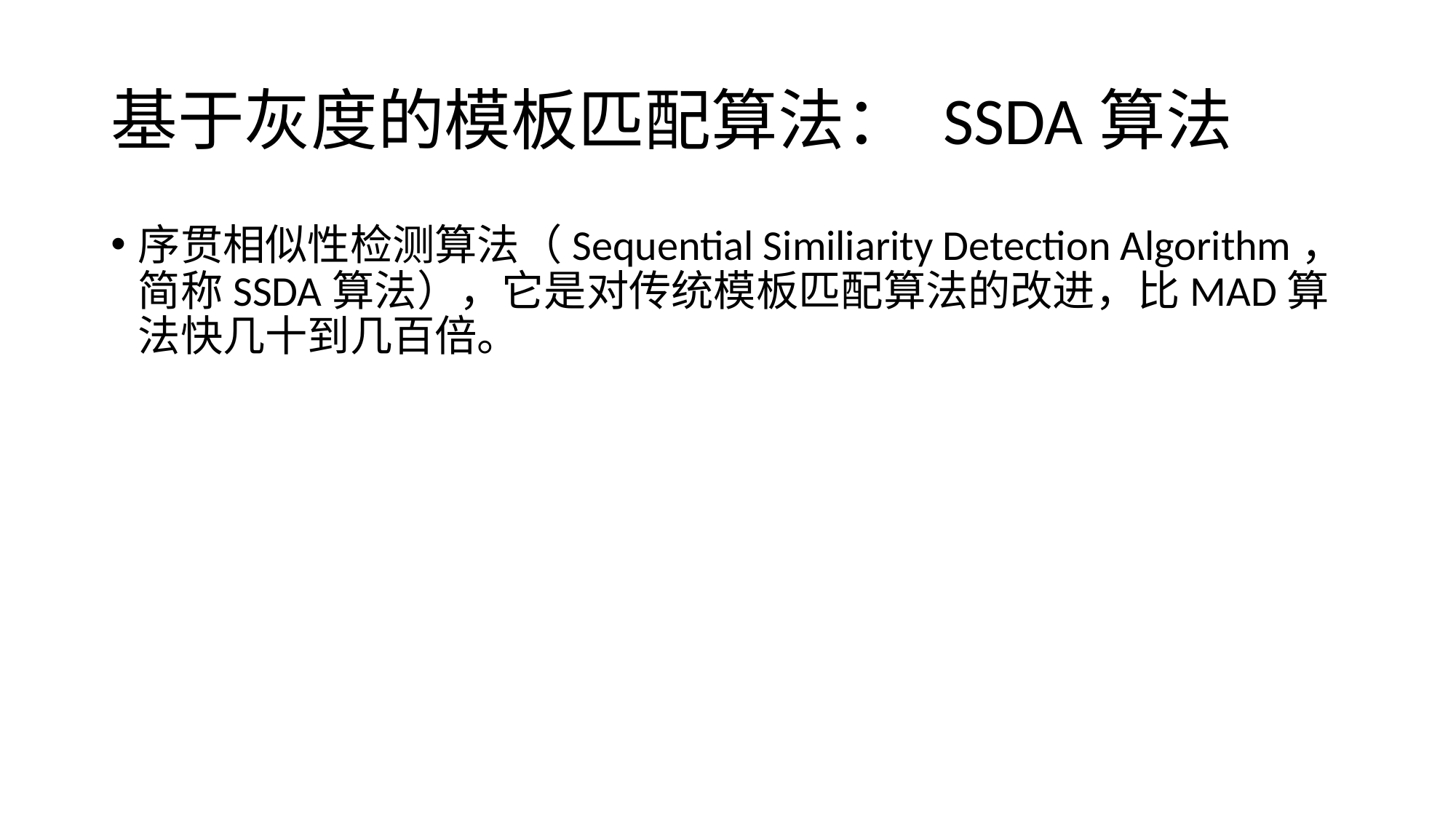

# 基于灰度的模板匹配算法： SSDA算法
序贯相似性检测算法（Sequential Similiarity Detection Algorithm，简称SSDA算法），它是对传统模板匹配算法的改进，比MAD算法快几十到几百倍。